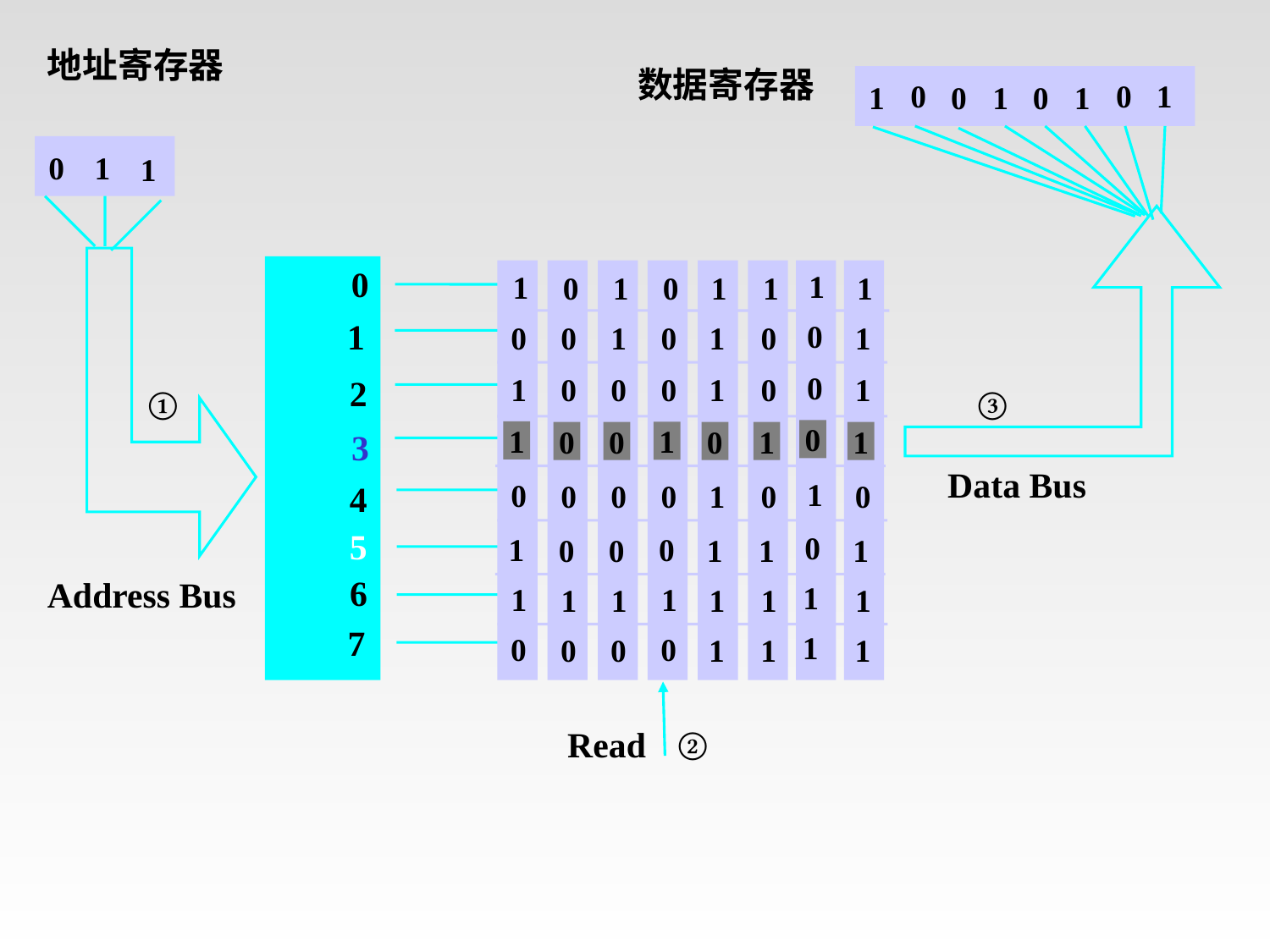

地址寄存器
数据寄存器

0
0
1
1
1
0
0
1

0
1
1

0

1
1
0
0
1
1
1
1

1

0
0
0
0
1
1
0
1

2
0
1
0
0
0
1
0
1

3
0
1
1
0
0
0
1
1

4
1
0
0
0
0
1
0
0

5

0
1
0
0
0
1
1
1

6

1
1
1
1
1
1
1
1

7

1
0
0
0
0
1
1
1

①
③
Data Bus
Address Bus

Read
②